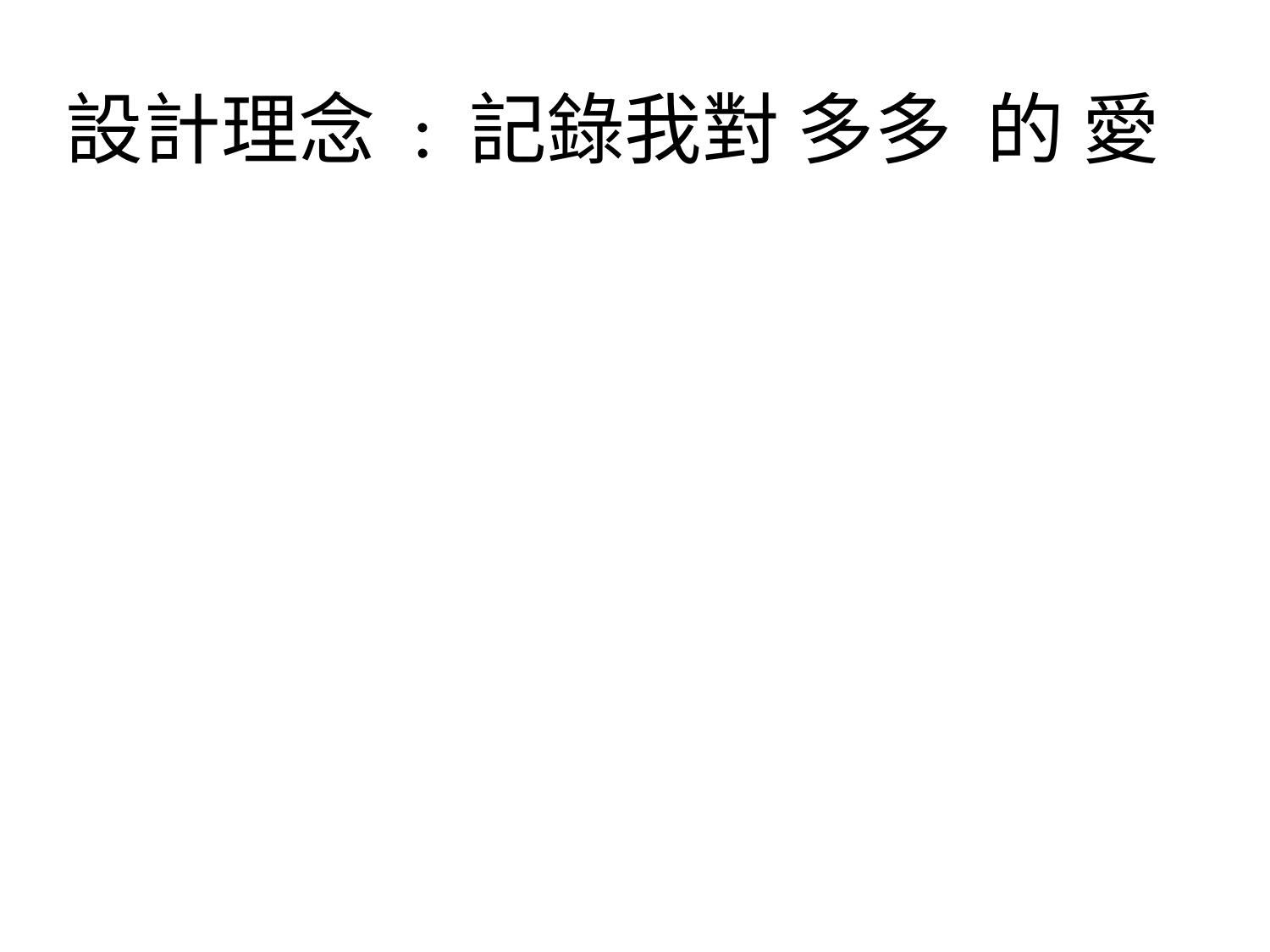

# 設計理念 : 記錄我對 多多  的 愛